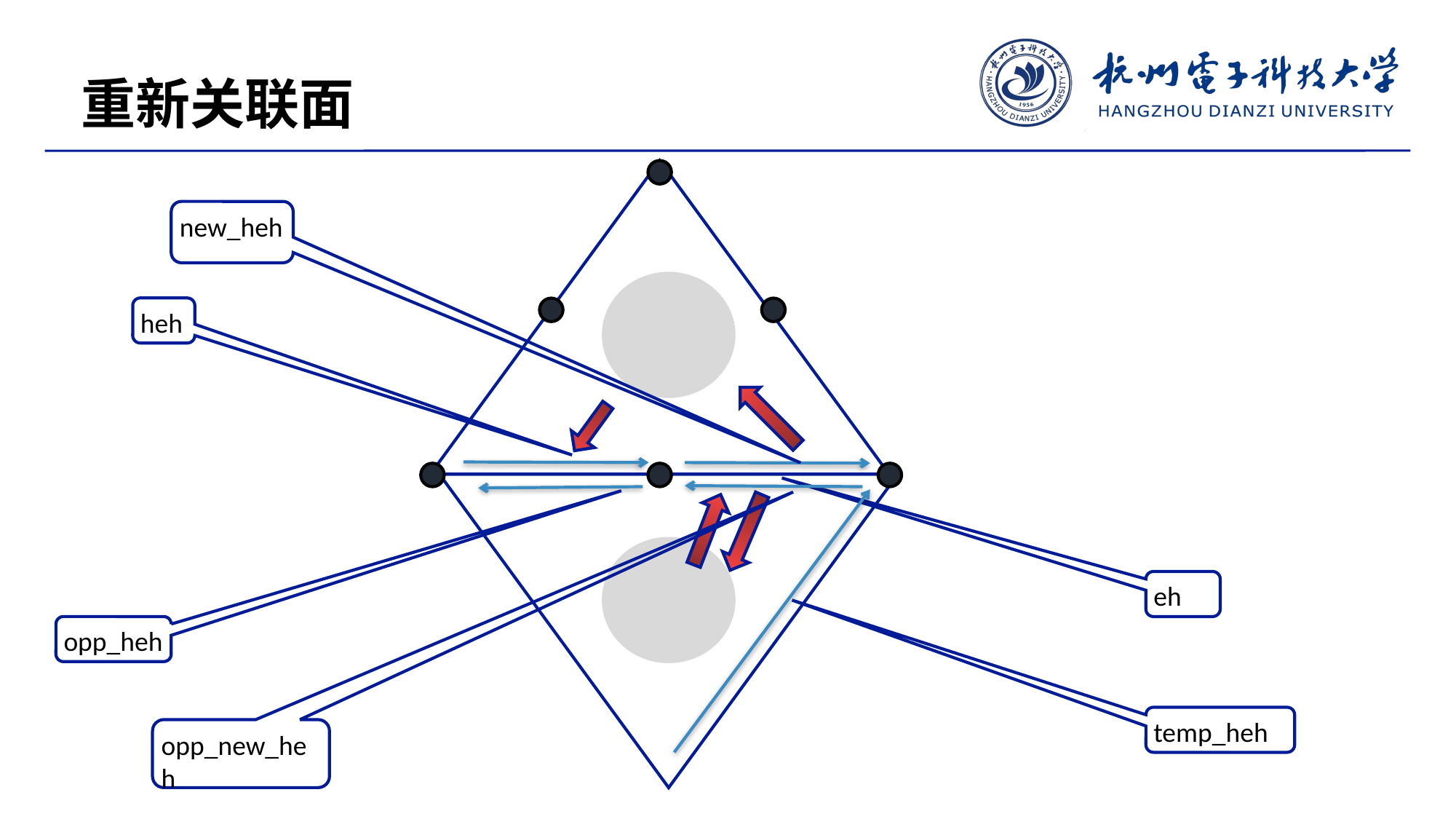

重新关联面

new_heh

heh

eh
opp_heh
temp_heh
opp_new_heh